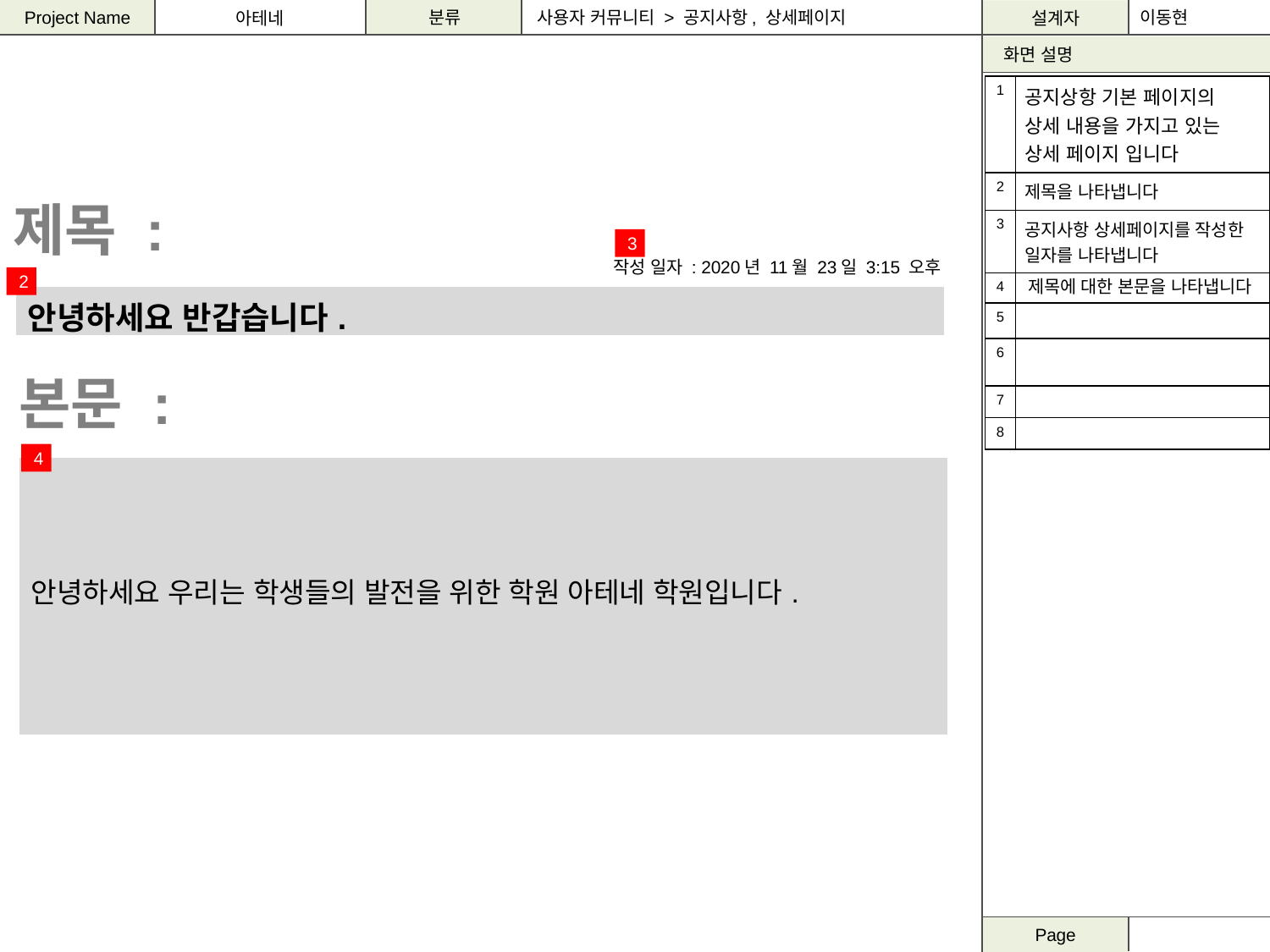

사용자 커뮤니티 > 공지사항, 상세페이지
이동현
| 1 | 공지상항 기본 페이지의 상세 내용을 가지고 있는 상세 페이지 입니다 |
| --- | --- |
| 2 | 제목을 나타냅니다 |
| 3 | 공지사항 상세페이지를 작성한 일자를 나타냅니다 |
| 4 | 제목에 대한 본문을 나타냅니다 |
| 5 |  |
| 6 |  |
| 7 |  |
| 8 |  |
제목 :
3
작성 일자 : 2020년 11월 23일 3:15 오후
2
| 안녕하세요 반갑습니다. |
| --- |
본문 :
4
| 안녕하세요 우리는 학생들의 발전을 위한 학원 아테네 학원입니다. |
| --- |